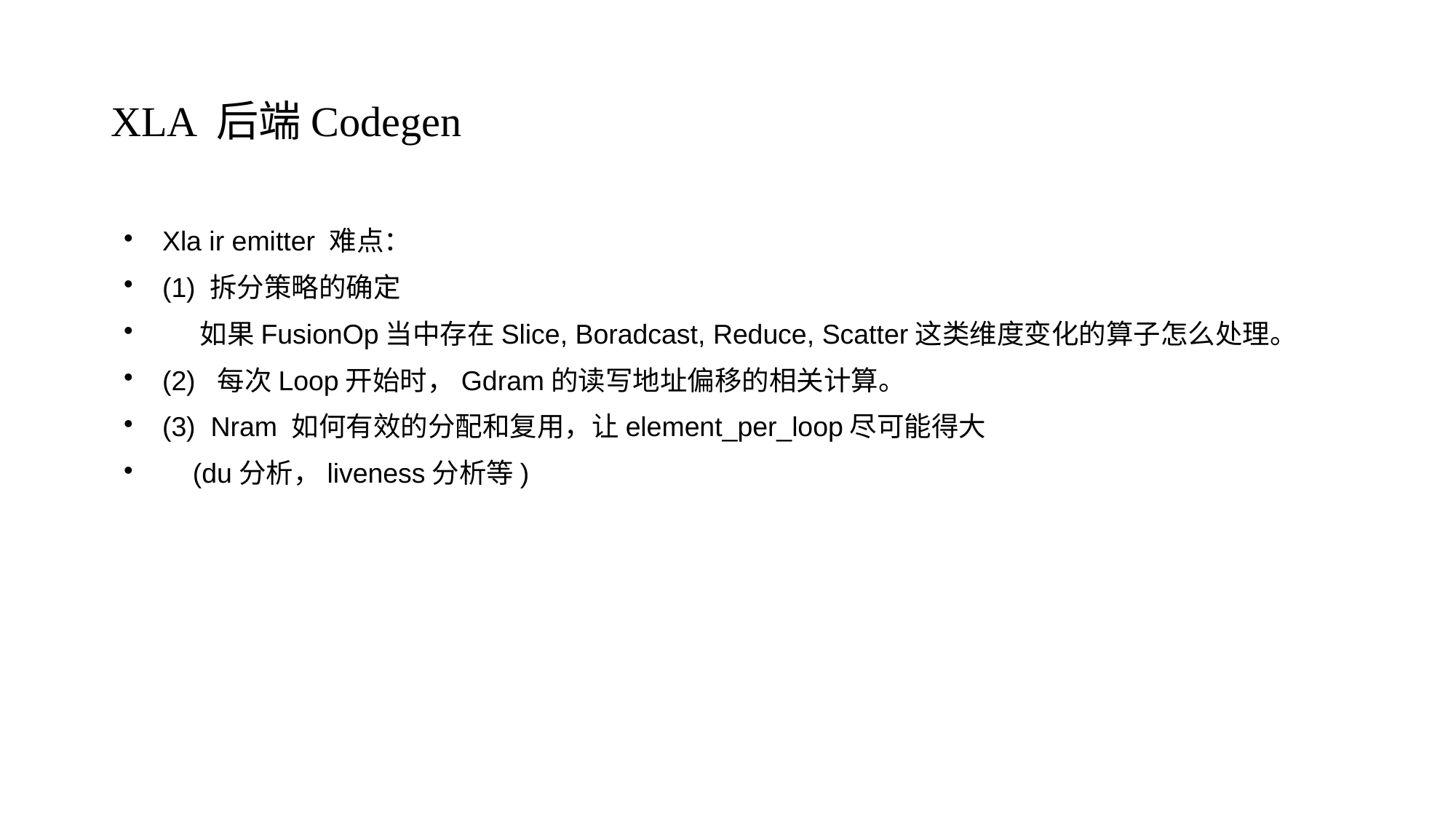

XLA 后端Codegen
Xla ir emitter 难点：
(1) 拆分策略的确定
     如果FusionOp当中存在Slice, Boradcast, Reduce, Scatter这类维度变化的算子怎么处理。
(2)  每次Loop开始时，Gdram的读写地址偏移的相关计算。
(3)  Nram 如何有效的分配和复用，让element_per_loop尽可能得大
    (du分析，liveness分析等)